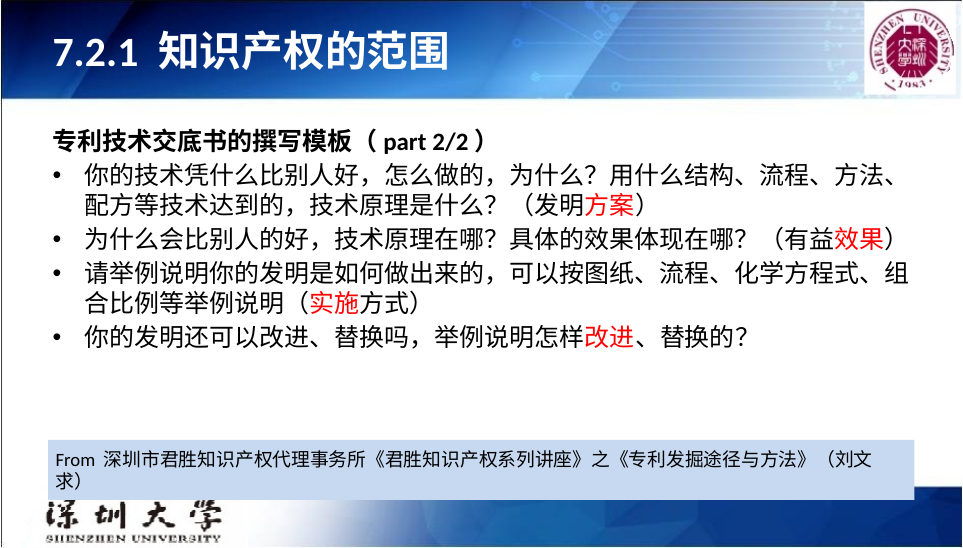

# 7.2.1 知识产权的范围
专利技术交底书的撰写模板（part 2/2）
你的技术凭什么比别人好，怎么做的，为什么？用什么结构、流程、方法、配方等技术达到的，技术原理是什么？（发明方案）
为什么会比别人的好，技术原理在哪？具体的效果体现在哪？（有益效果）
请举例说明你的发明是如何做出来的，可以按图纸、流程、化学方程式、组合比例等举例说明（实施方式）
你的发明还可以改进、替换吗，举例说明怎样改进、替换的？
From 深圳市君胜知识产权代理事务所《君胜知识产权系列讲座》之《专利发掘途径与方法》（刘文求）
261